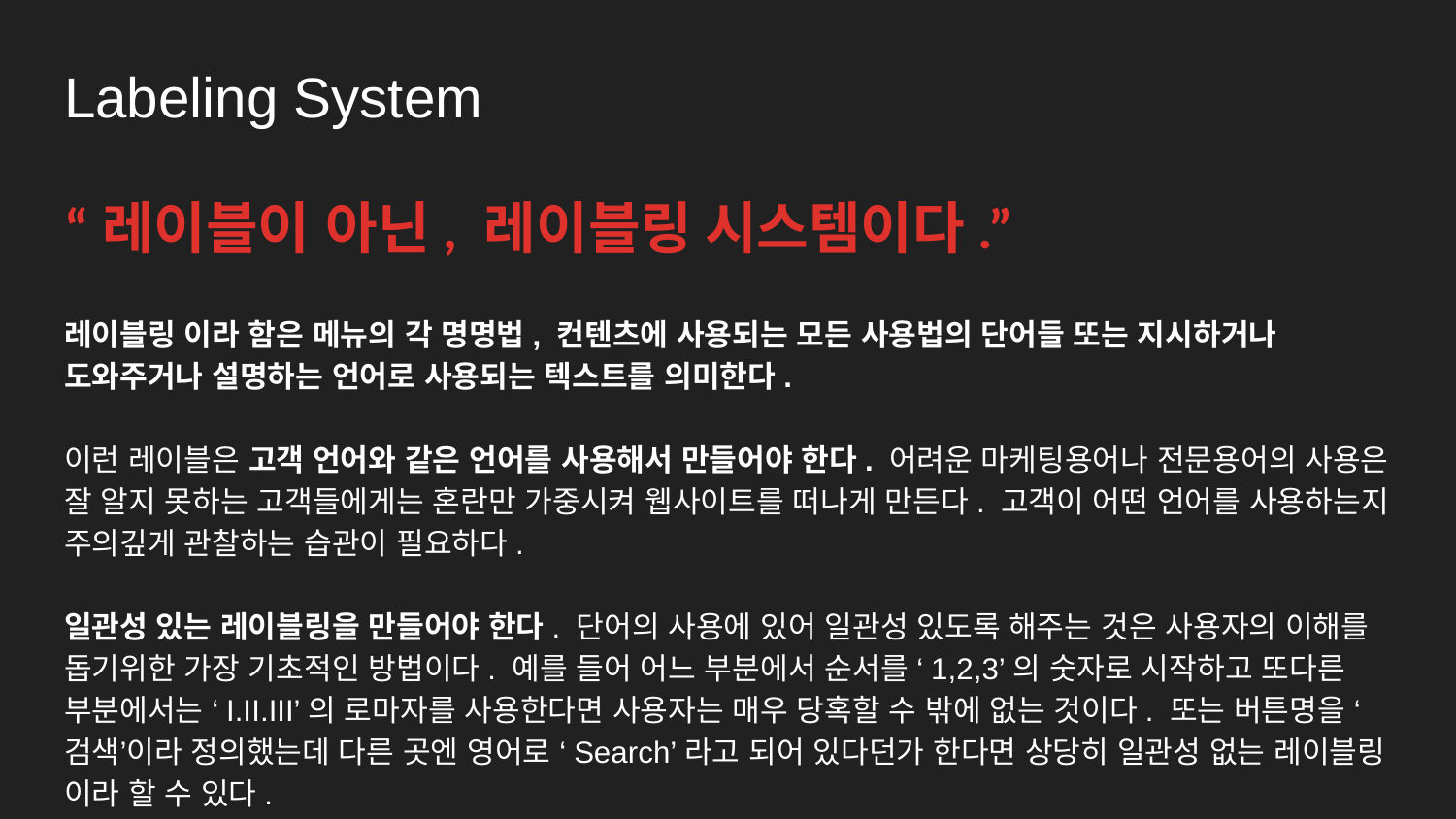

# Labeling System
“레이블이 아닌, 레이블링 시스템이다.”

레이블링 이라 함은 메뉴의 각 명명법, 컨텐츠에 사용되는 모든 사용법의 단어들 또는 지시하거나 도와주거나 설명하는 언어로 사용되는 텍스트를 의미한다.

이런 레이블은 고객 언어와 같은 언어를 사용해서 만들어야 한다. 어려운 마케팅용어나 전문용어의 사용은 잘 알지 못하는 고객들에게는 혼란만 가중시켜 웹사이트를 떠나게 만든다. 고객이 어떤 언어를 사용하는지 주의깊게 관찰하는 습관이 필요하다.

일관성 있는 레이블링을 만들어야 한다. 단어의 사용에 있어 일관성 있도록 해주는 것은 사용자의 이해를 돕기위한 가장 기초적인 방법이다. 예를 들어 어느 부분에서 순서를 ‘1,2,3’의 숫자로 시작하고 또다른 부분에서는 ‘I.II.III’의 로마자를 사용한다면 사용자는 매우 당혹할 수 밖에 없는 것이다. 또는 버튼명을 ‘검색’이라 정의했는데 다른 곳엔 영어로 ‘Search’라고 되어 있다던가 한다면 상당히 일관성 없는 레이블링 이라 할 수 있다.